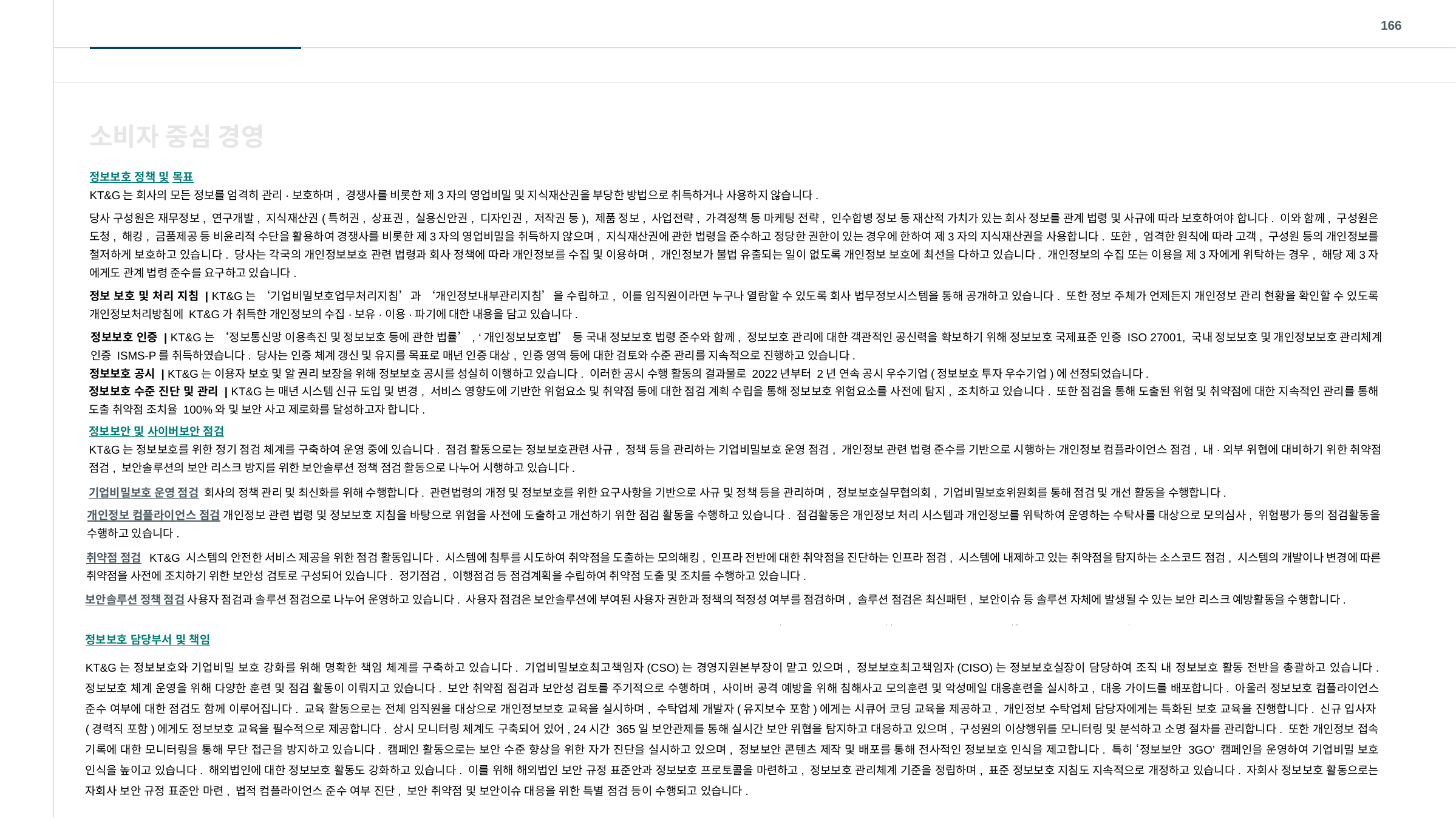

166
소비자 중심 경영
정보보호 정책 및 목표
KT&G는 회사의 모든 정보를 엄격히 관리·보호하며, 경쟁사를 비롯한 제3자의 영업비밀 및 지식재산권을 부당한 방법으로 취득하거나 사용하지 않습니다.
당사 구성원은 재무정보, 연구개발, 지식재산권(특허권, 상표권, 실용신안권, 디자인권, 저작권 등), 제품 정보, 사업전략, 가격정책 등 마케팅 전략, 인수합병 정보 등 재산적 가치가 있는 회사 정보를 관계 법령 및 사규에 따라 보호하여야 합니다. 이와 함께, 구성원은 도청, 해킹, 금품제공 등 비윤리적 수단을 활용하여 경쟁사를 비롯한 제3자의 영업비밀을 취득하지 않으며, 지식재산권에 관한 법령을 준수하고 정당한 권한이 있는 경우에 한하여 제3자의 지식재산권을 사용합니다. 또한, 엄격한 원칙에 따라 고객, 구성원 등의 개인정보를 철저하게 보호하고 있습니다. 당사는 각국의 개인정보보호 관련 법령과 회사 정책에 따라 개인정보를 수집 및 이용하며, 개인정보가 불법 유출되는 일이 없도록 개인정보 보호에 최선을 다하고 있습니다. 개인정보의 수집 또는 이용을 제3자에게 위탁하는 경우, 해당 제3자 에게도 관계 법령 준수를 요구하고 있습니다.
정보 보호 및 처리 지침 | KT&G는 ‘기업비밀보호업무처리지침’과 ‘개인정보내부관리지침’을 수립하고, 이를 임직원이라면 누구나 열람할 수 있도록 회사 법무정보시스템을 통해 공개하고 있습니다. 또한 정보 주체가 언제든지 개인정보 관리 현황을 확인할 수 있도록 개인정보처리방침에 KT&G가 취득한 개인정보의 수집·보유·이용·파기에 대한 내용을 담고 있습니다.
정보보호 인증 | KT&G는 ‘정보통신망 이용촉진 및 정보보호 등에 관한 법률’, ‘개인정보보호법’ 등 국내 정보보호 법령 준수와 함께, 정보보호 관리에 대한 객관적인 공신력을 확보하기 위해 정보보호 국제표준 인증 ISO 27001, 국내 정보보호 및 개인정보보호 관리체계 인증 ISMS-P를 취득하였습니다. 당사는 인증 체계 갱신 및 유지를 목표로 매년 인증 대상, 인증 영역 등에 대한 검토와 수준 관리를 지속적으로 진행하고 있습니다.
정보보호 공시 | KT&G는 이용자 보호 및 알 권리 보장을 위해 정보보호 공시를 성실히 이행하고 있습니다. 이러한 공시 수행 활동의 결과물로 2022년부터 2년 연속 공시 우수기업(정보보호 투자 우수기업)에 선정되었습니다.
정보보호 수준 진단 및 관리 | KT&G는 매년 시스템 신규 도입 및 변경, 서비스 영향도에 기반한 위험요소 및 취약점 등에 대한 점검 계획 수립을 통해 정보보호 위험요소를 사전에 탐지, 조치하고 있습니다. 또한 점검을 통해 도출된 위험 및 취약점에 대한 지속적인 관리를 통해 도출 취약점 조치율 100%와 및 보안 사고 제로화를 달성하고자 합니다.
정보보안 및 사이버보안 점검
KT&G는 정보보호를 위한 정기 점검 체계를 구축하여 운영 중에 있습니다. 점검 활동으로는 정보보호관련 사규, 정책 등을 관리하는 기업비밀보호 운영 점검, 개인정보 관련 법령 준수를 기반으로 시행하는 개인정보 컴플라이언스 점검, 내·외부 위협에 대비하기 위한 취약점 점검, 보안솔루션의 보안 리스크 방지를 위한 보안솔루션 정책 점검 활동으로 나누어 시행하고 있습니다.
기업비밀보호 운영 점검  회사의 정책 관리 및 최신화를 위해 수행합니다. 관련법령의 개정 및 정보보호를 위한 요구사항을 기반으로 사규 및 정책 등을 관리하며, 정보보호실무협의회, 기업비밀보호위원회를 통해 점검 및 개선 활동을 수행합니다.
개인정보 컴플라이언스 점검 개인정보 관련 법령 및 정보보호 지침을 바탕으로 위험을 사전에 도출하고 개선하기 위한 점검 활동을 수행하고 있습니다. 점검활동은 개인정보 처리 시스템과 개인정보를 위탁하여 운영하는 수탁사를 대상으로 모의심사, 위험평가 등의 점검활동을 수행하고 있습니다.
취약점 점검  KT&G 시스템의 안전한 서비스 제공을 위한 점검 활동입니다. 시스템에 침투를 시도하여 취약점을 도출하는 모의해킹, 인프라 전반에 대한 취약점을 진단하는 인프라 점검, 시스템에 내제하고 있는 취약점을 탐지하는 소스코드 점검, 시스템의 개발이나 변경에 따른 취약점을 사전에 조치하기 위한 보안성 검토로 구성되어 있습니다. 정기점검, 이행점검 등 점검계획을 수립하여 취약점 도출 및 조치를 수행하고 있습니다.
보안솔루션 정책 점검 사용자 점검과 솔루션 점검으로 나누어 운영하고 있습니다. 사용자 점검은 보안솔루션에 부여된 사용자 권한과 정책의 적정성 여부를 점검하며, 솔루션 점검은 최신패턴, 보안이슈 등 솔루션 자체에 발생될 수 있는 보안 리스크 예방활동을 수행합니다.
정보보호 담당부서 및 책임
KT&G는 정보보호와 기업비밀 보호 강화를 위해 명확한 책임 체계를 구축하고 있습니다. 기업비밀보호최고책임자(CSO)는 경영지원본부장이 맡고 있으며, 정보보호최고책임자(CISO)는 정보보호실장이 담당하여 조직 내 정보보호 활동 전반을 총괄하고 있습니다. 정보보호 체계 운영을 위해 다양한 훈련 및 점검 활동이 이뤄지고 있습니다. 보안 취약점 점검과 보안성 검토를 주기적으로 수행하며, 사이버 공격 예방을 위해 침해사고 모의훈련 및 악성메일 대응훈련을 실시하고, 대응 가이드를 배포합니다. 아울러 정보보호 컴플라이언스 준수 여부에 대한 점검도 함께 이루어집니다. 교육 활동으로는 전체 임직원을 대상으로 개인정보보호 교육을 실시하며, 수탁업체 개발자(유지보수 포함)에게는 시큐어 코딩 교육을 제공하고, 개인정보 수탁업체 담당자에게는 특화된 보호 교육을 진행합니다. 신규 입사자(경력직 포함)에게도 정보보호 교육을 필수적으로 제공합니다. 상시 모니터링 체계도 구축되어 있어, 24시간 365일 보안관제를 통해 실시간 보안 위협을 탐지하고 대응하고 있으며, 구성원의 이상행위를 모니터링 및 분석하고 소명 절차를 관리합니다. 또한 개인정보 접속 기록에 대한 모니터링을 통해 무단 접근을 방지하고 있습니다. 캠페인 활동으로는 보안 수준 향상을 위한 자가 진단을 실시하고 있으며, 정보보안 콘텐츠 제작 및 배포를 통해 전사적인 정보보호 인식을 제고합니다. 특히 ‘정보보안 3GO’ 캠페인을 운영하여 기업비밀 보호 인식을 높이고 있습니다. 해외법인에 대한 정보보호 활동도 강화하고 있습니다. 이를 위해 해외법인 보안 규정 표준안과 정보보호 프로토콜을 마련하고, 정보보호 관리체계 기준을 정립하며, 표준 정보보호 지침도 지속적으로 개정하고 있습니다. 자회사 정보보호 활동으로는 자회사 보안 규정 표준안 마련, 법적 컴플라이언스 준수 여부 진단, 보안 취약점 및 보안이슈 대응을 위한 특별 점검 등이 수행되고 있습니다.